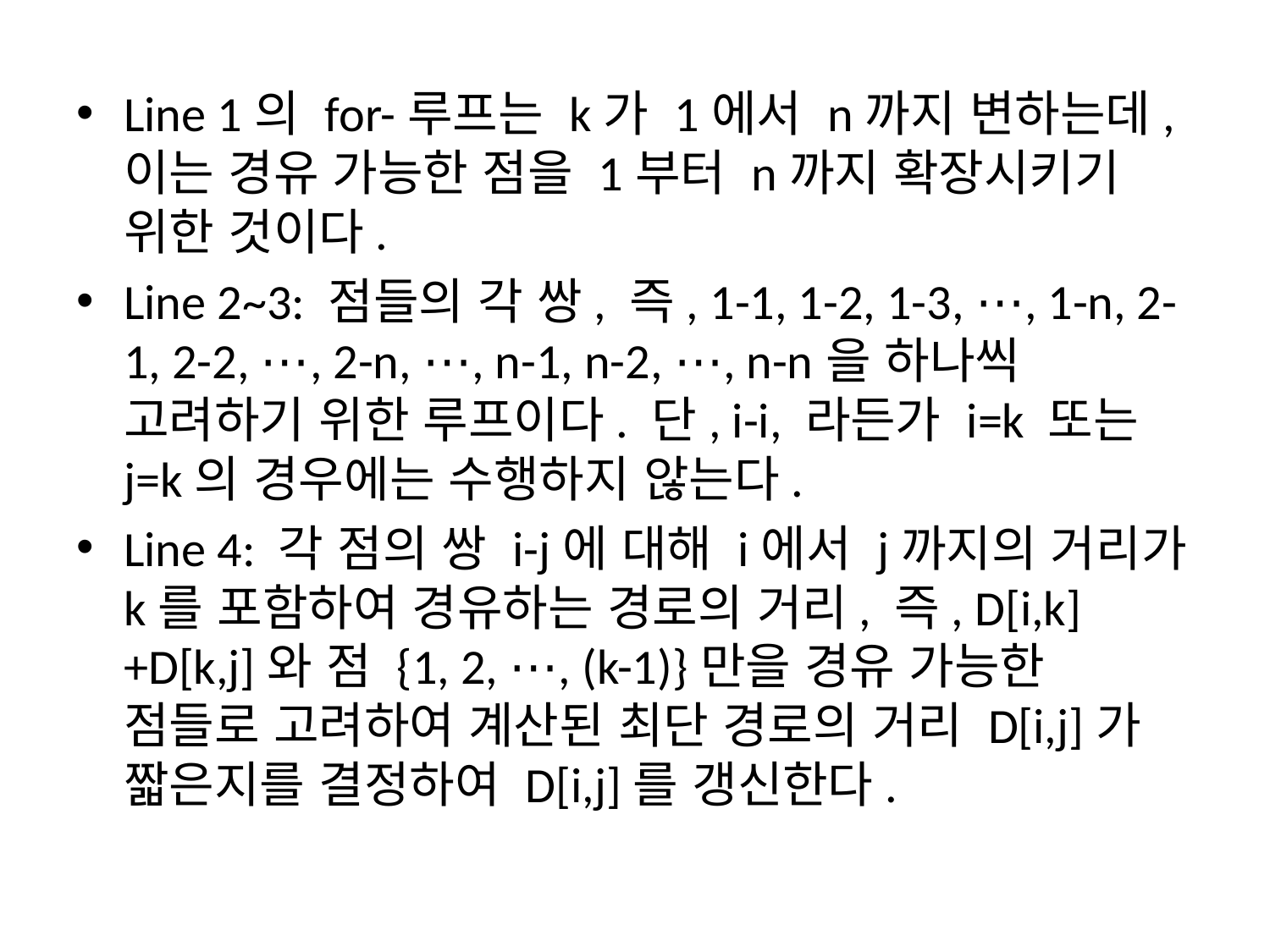

Line 1의 for-루프는 k가 1에서 n까지 변하는데, 이는 경유 가능한 점을 1부터 n까지 확장시키기 위한 것이다.
Line 2~3: 점들의 각 쌍, 즉, 1-1, 1-2, 1-3, ⋯, 1-n, 2-1, 2-2, ⋯, 2-n, ⋯, n-1, n-2, ⋯, n-n을 하나씩 고려하기 위한 루프이다. 단, i-i, 라든가 i=k 또는 j=k의 경우에는 수행하지 않는다.
Line 4: 각 점의 쌍 i-j에 대해 i에서 j까지의 거리가 k를 포함하여 경유하는 경로의 거리, 즉, D[i,k]+D[k,j]와 점 {1, 2, ⋯, (k-1)}만을 경유 가능한 점들로 고려하여 계산된 최단 경로의 거리 D[i,j]가 짧은지를 결정하여 D[i,j]를 갱신한다.